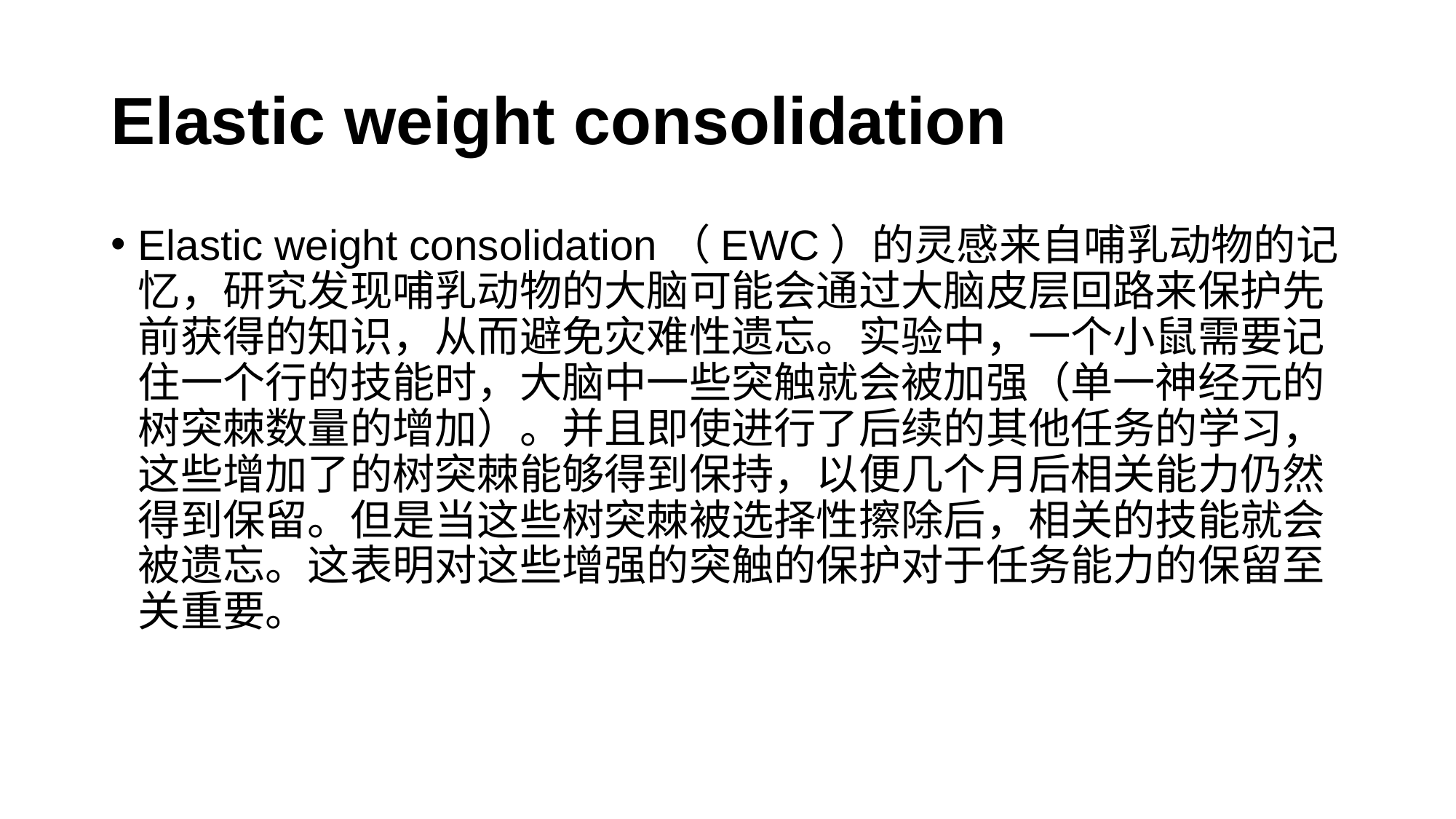

# Elastic weight consolidation
Elastic weight consolidation（EWC）的灵感来自哺乳动物的记忆，研究发现哺乳动物的大脑可能会通过大脑皮层回路来保护先前获得的知识，从而避免灾难性遗忘。实验中，一个小鼠需要记住一个行的技能时，大脑中一些突触就会被加强（单一神经元的树突棘数量的增加）。并且即使进行了后续的其他任务的学习，这些增加了的树突棘能够得到保持，以便几个月后相关能力仍然得到保留。但是当这些树突棘被选择性擦除后，相关的技能就会被遗忘。这表明对这些增强的突触的保护对于任务能力的保留至关重要。